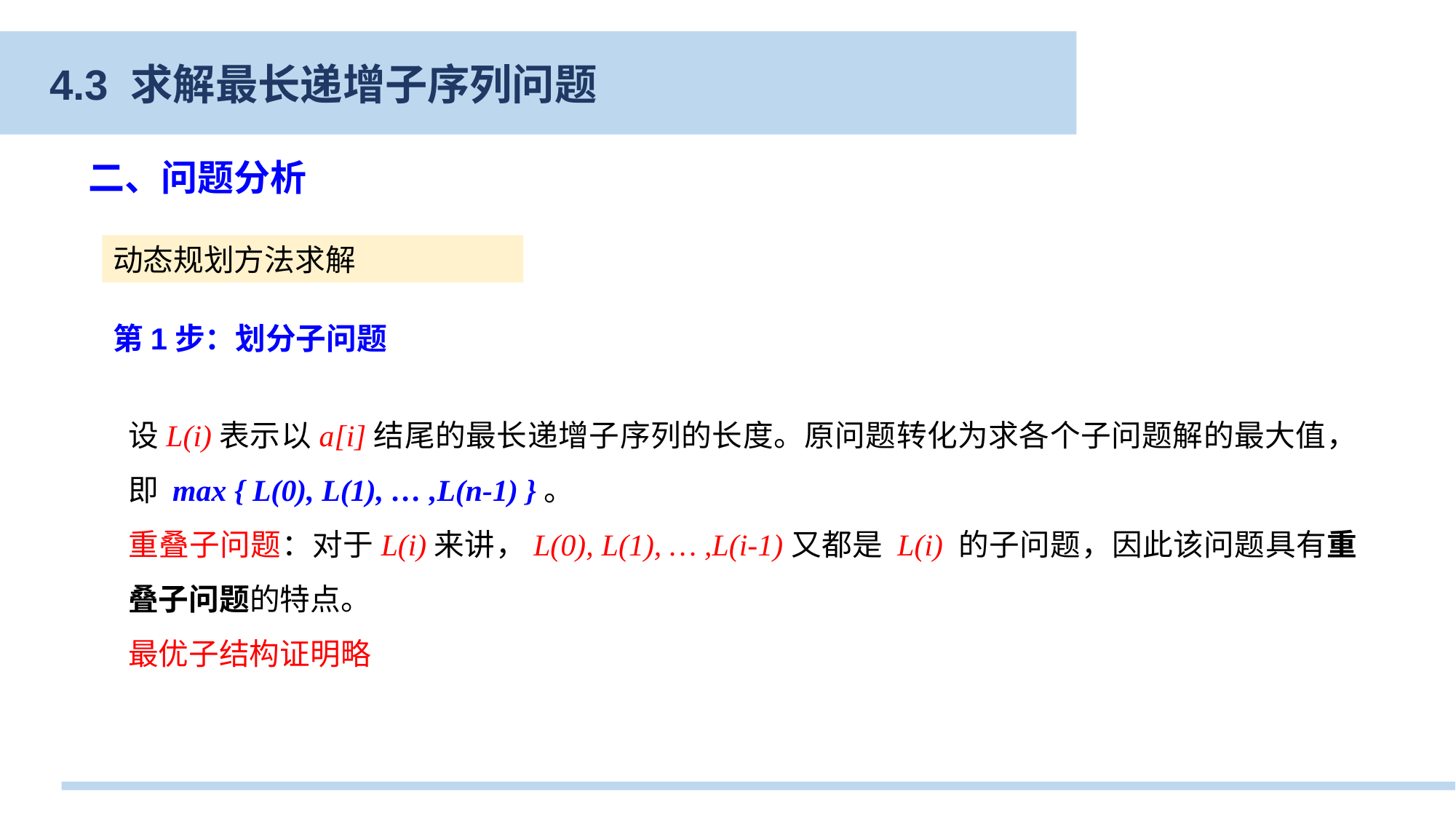

4.3 求解最长递增子序列问题
二、问题分析
动态规划方法求解
第1步：划分子问题
设L(i)表示以a[i]结尾的最长递增子序列的长度。原问题转化为求各个子问题解的最大值，即 max { L(0), L(1), … ,L(n-1) }。
重叠子问题：对于L(i)来讲，L(0), L(1), … ,L(i-1)又都是 L(i) 的子问题，因此该问题具有重叠子问题的特点。
最优子结构证明略